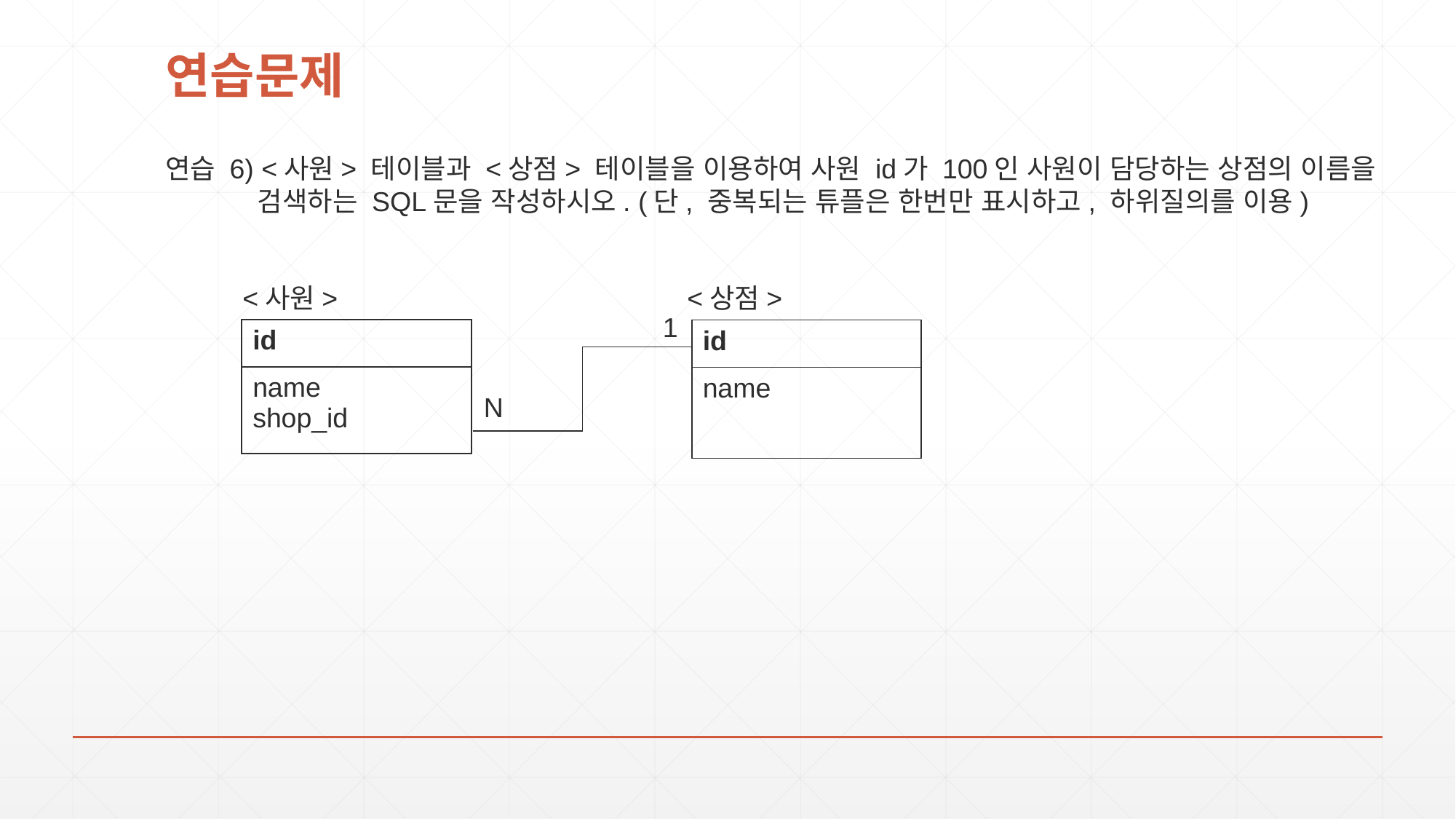

# 연습문제
연습 6) <사원> 테이블과 <상점> 테이블을 이용하여 사원 id가 100인 사원이 담당하는 상점의 이름을 검색하는 SQL문을 작성하시오. (단, 중복되는 튜플은 한번만 표시하고, 하위질의를 이용)

<사원>
<상점>
1
| id |
| --- |
| name shop\_id |
| id |
| --- |
| name |
N